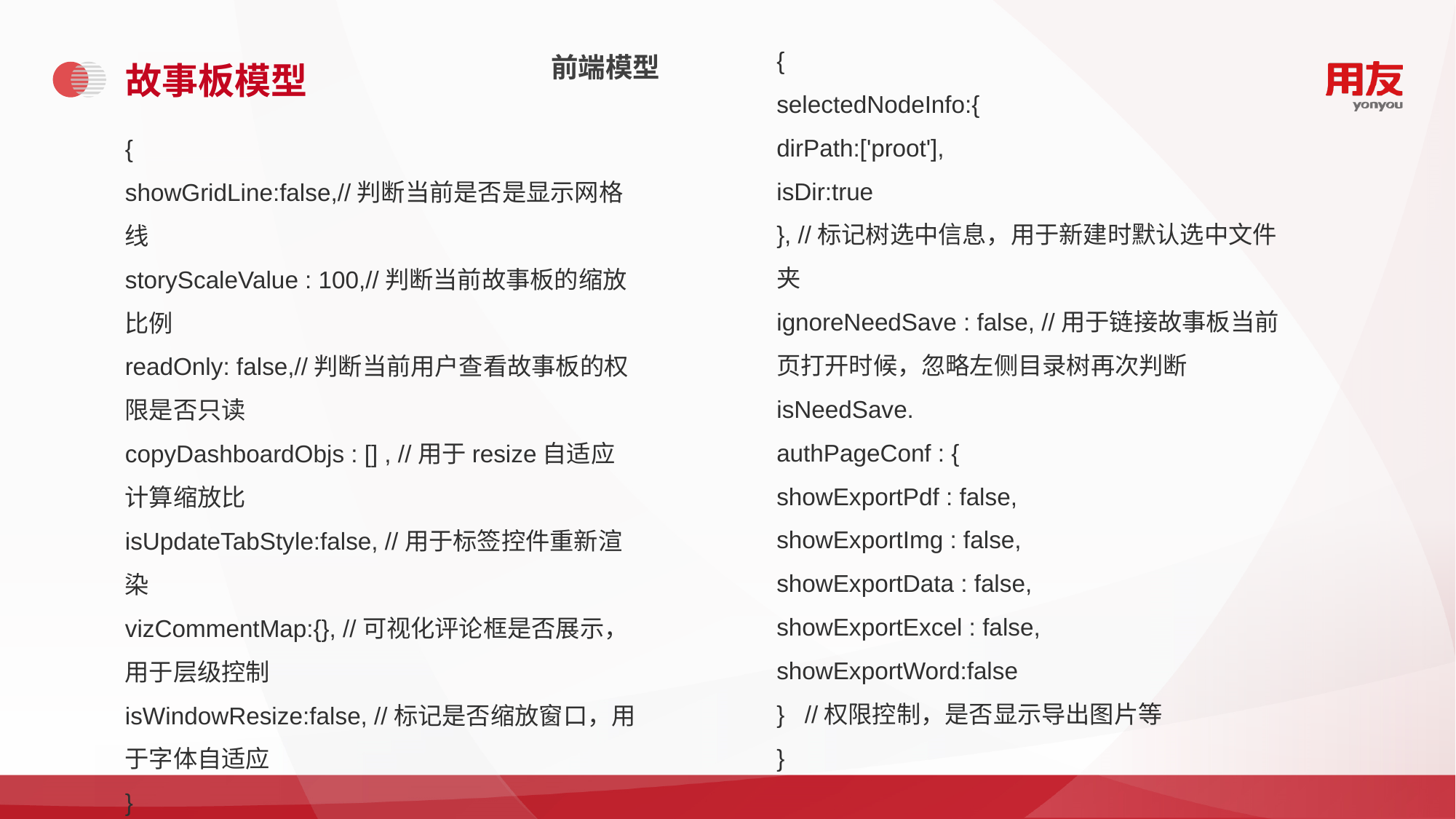

{
selectedNodeInfo:{
dirPath:['proot'],
isDir:true
}, //标记树选中信息，用于新建时默认选中文件夹
ignoreNeedSave : false, //用于链接故事板当前页打开时候，忽略左侧目录树再次判断isNeedSave.
authPageConf : {
showExportPdf : false,
showExportImg : false,
showExportData : false,
showExportExcel : false,
showExportWord:false
}   //权限控制，是否显示导出图片等
}
前端模型
# 故事板模型
{
showGridLine:false,//判断当前是否是显示网格线
storyScaleValue : 100,//判断当前故事板的缩放比例
readOnly: false,//判断当前用户查看故事板的权限是否只读
copyDashboardObjs : [] , //用于resize自适应计算缩放比
isUpdateTabStyle:false, //用于标签控件重新渲染
vizCommentMap:{}, //可视化评论框是否展示，用于层级控制
isWindowResize:false, //标记是否缩放窗口，用于字体自适应
}